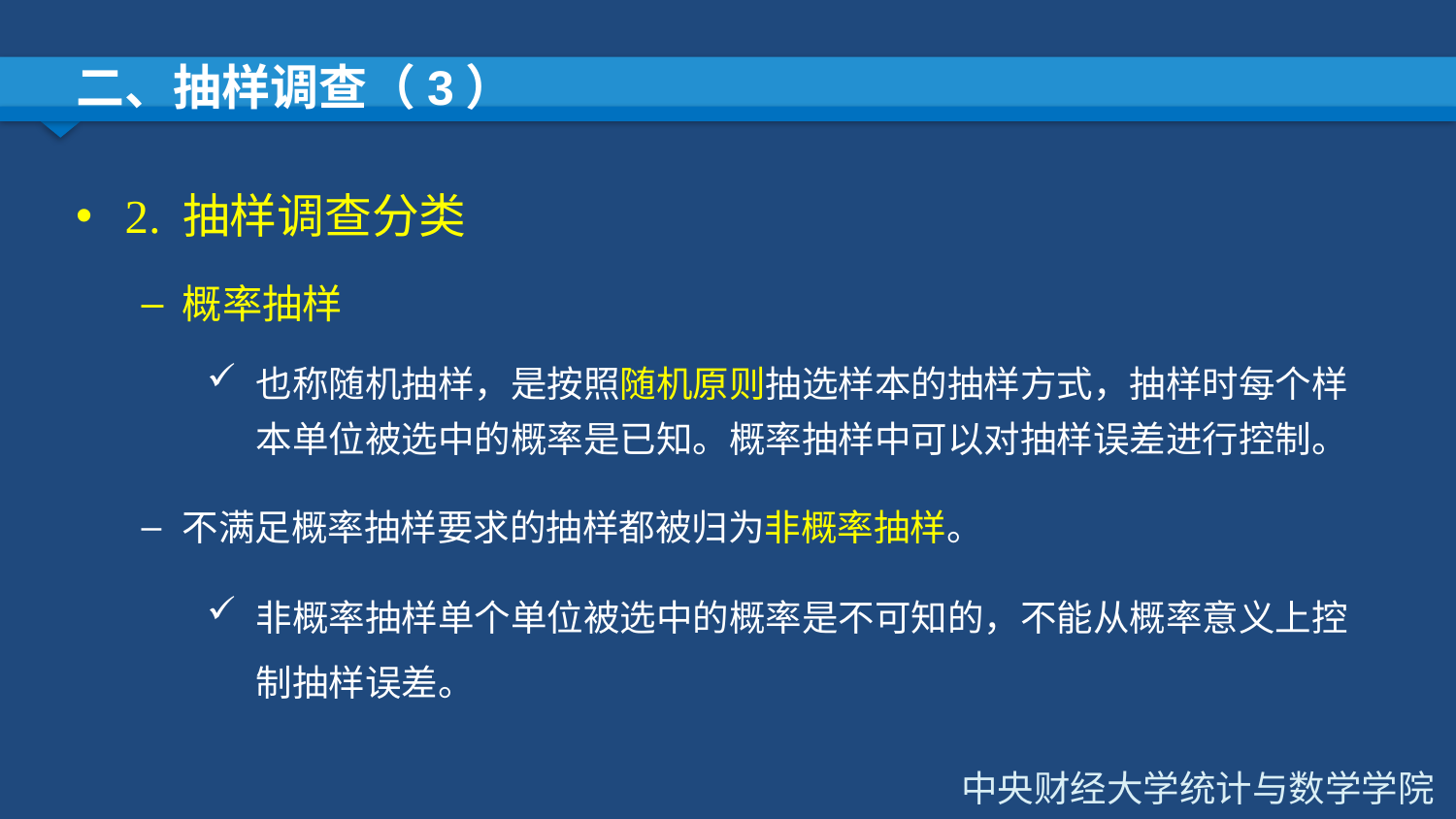

# 二、抽样调查（3）
2. 抽样调查分类
概率抽样
也称随机抽样，是按照随机原则抽选样本的抽样方式，抽样时每个样本单位被选中的概率是已知。概率抽样中可以对抽样误差进行控制。
不满足概率抽样要求的抽样都被归为非概率抽样。
非概率抽样单个单位被选中的概率是不可知的，不能从概率意义上控制抽样误差。